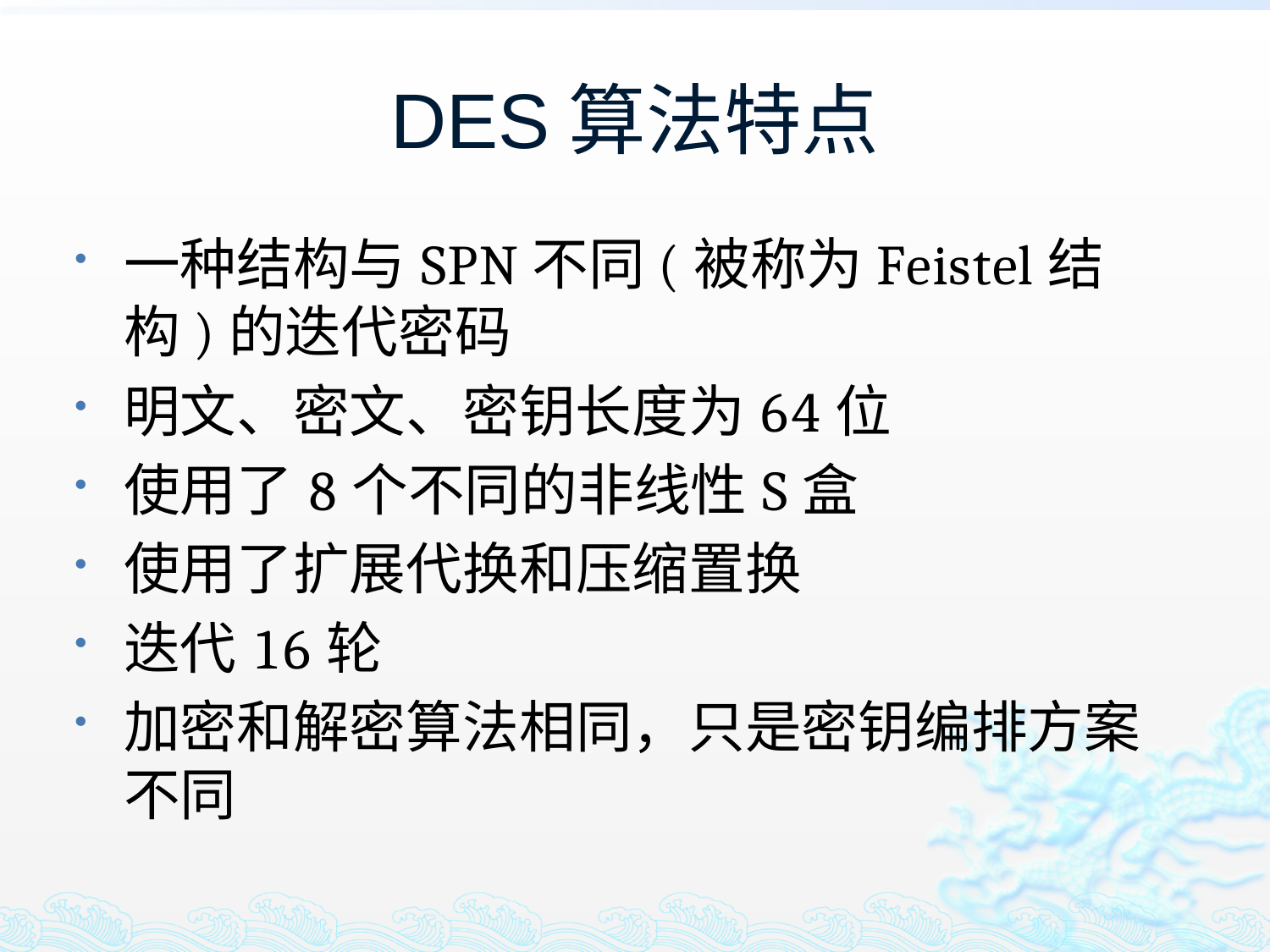

# DES算法特点
一种结构与SPN不同(被称为Feistel结构)的迭代密码
明文、密文、密钥长度为64位
使用了8个不同的非线性S盒
使用了扩展代换和压缩置换
迭代16轮
加密和解密算法相同，只是密钥编排方案不同